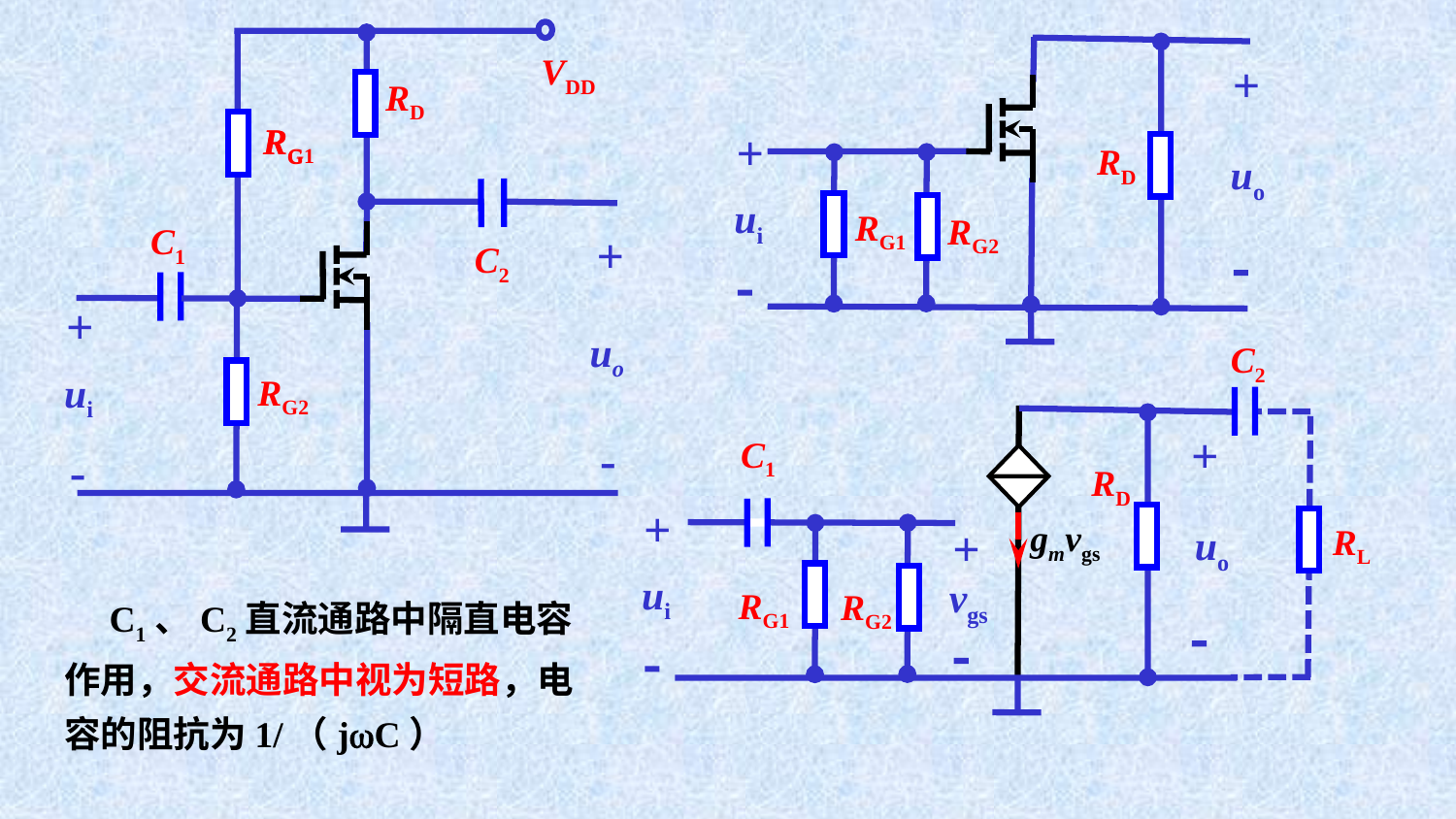

VDD
RD
RG1
RG

C1

+
C2

+
ui
-

uo

RG2
-

+

+
RD

uo

ui

RG1
RG2
−
−

C2

RL

+

RD
+

gmvgs
+
uo

ui
vgs
RG1
RG2
−
−
−

C1

　C1、C2直流通路中隔直电容作用，交流通路中视为短路，电容的阻抗为1/（jωC）